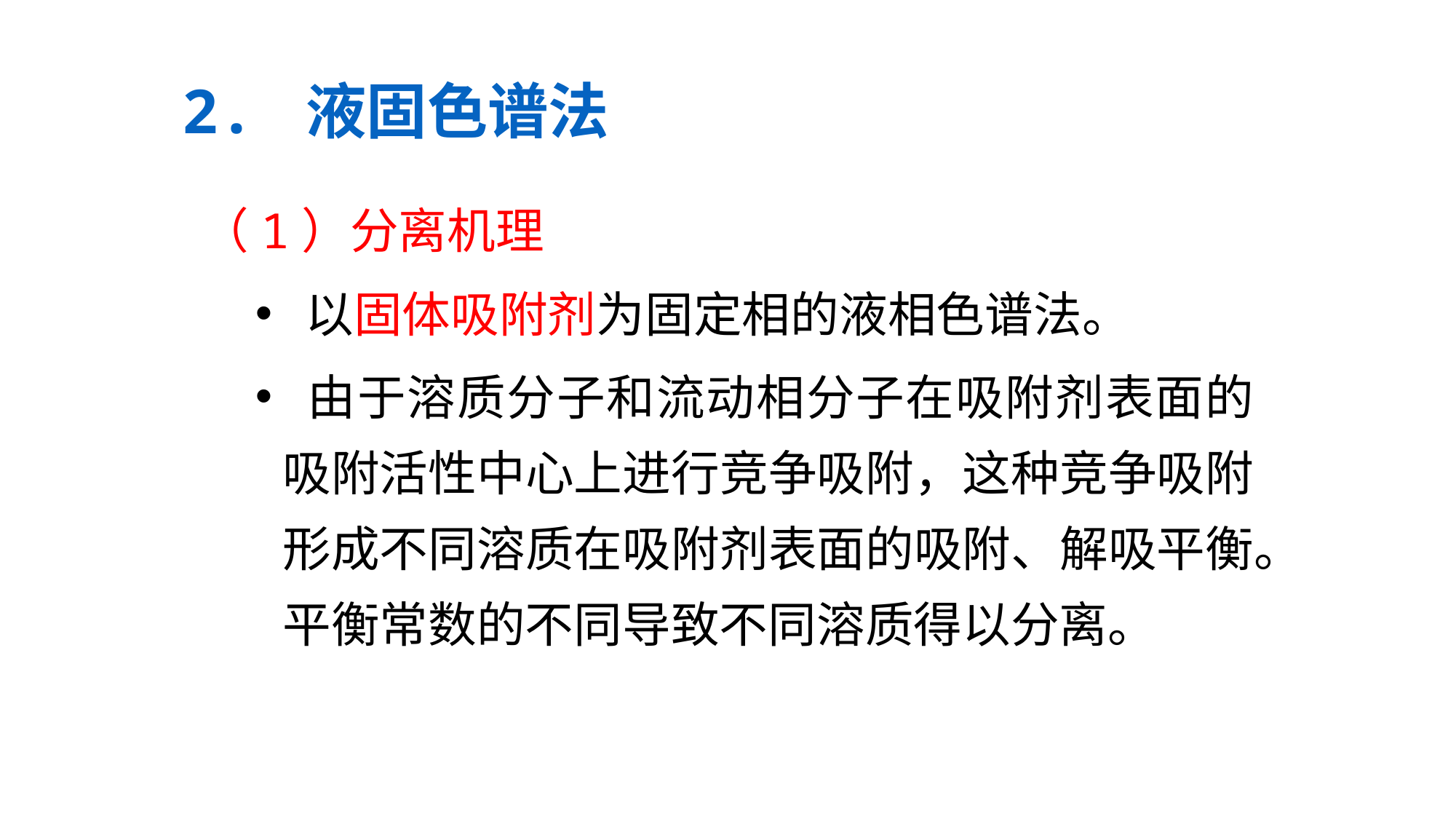

2. 液固色谱法
（1）分离机理
 以固体吸附剂为固定相的液相色谱法。
 由于溶质分子和流动相分子在吸附剂表面的吸附活性中心上进行竞争吸附，这种竞争吸附形成不同溶质在吸附剂表面的吸附、解吸平衡。平衡常数的不同导致不同溶质得以分离。